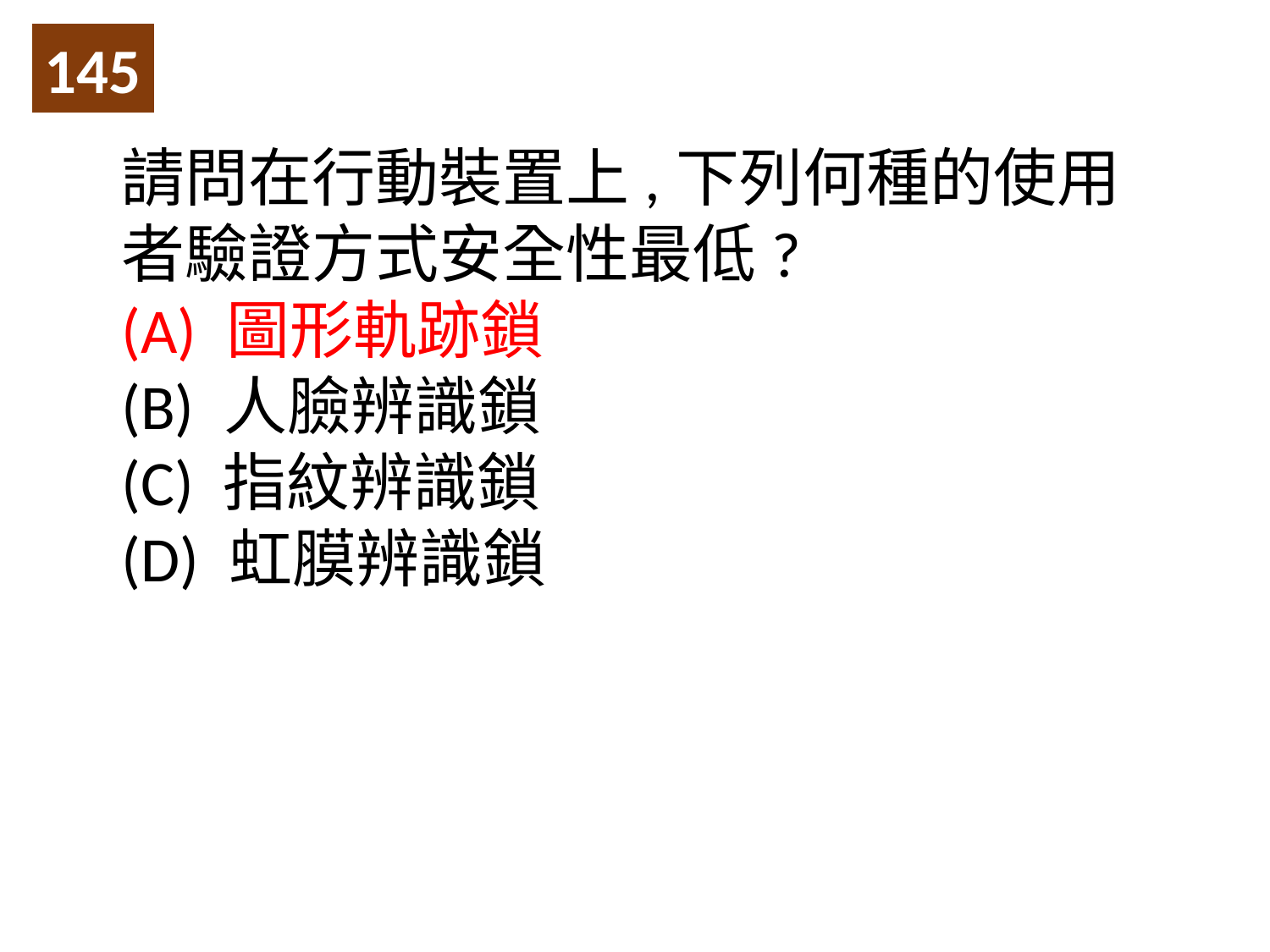

145
請問在行動裝置上,下列何種的使用者驗證方式安全性最低?
(A) 圖形軌跡鎖
(B) 人臉辨識鎖
(C) 指紋辨識鎖
(D) 虹膜辨識鎖